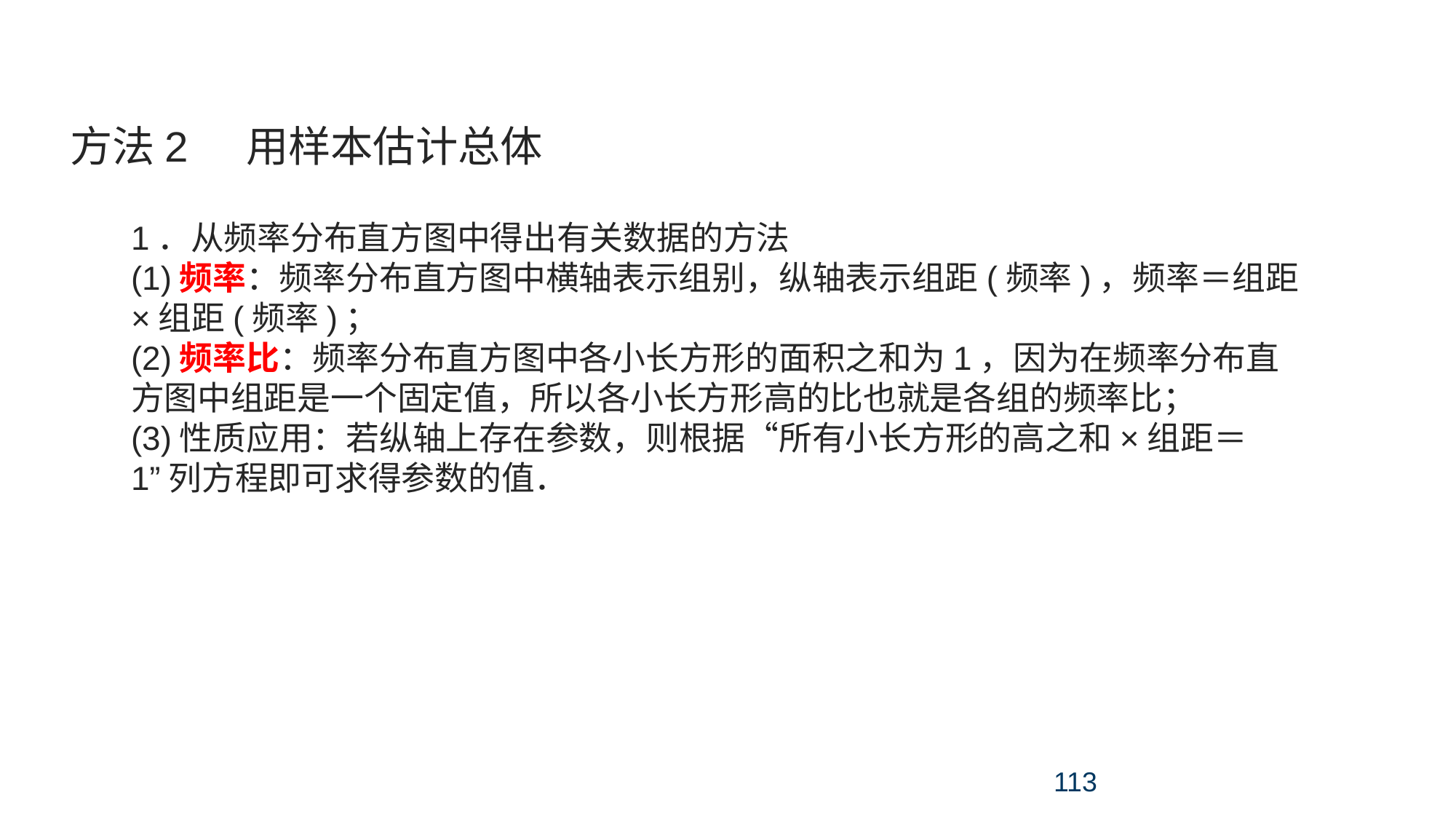

考点四  统计与统计案例
方法2    用样本估计总体
1．从频率分布直方图中得出有关数据的方法
(1)频率：频率分布直方图中横轴表示组别，纵轴表示组距(频率)，频率＝组距×组距(频率)；
(2)频率比：频率分布直方图中各小长方形的面积之和为1，因为在频率分布直方图中组距是一个固定值，所以各小长方形高的比也就是各组的频率比；
(3)性质应用：若纵轴上存在参数，则根据“所有小长方形的高之和×组距＝1”列方程即可求得参数的值．
113